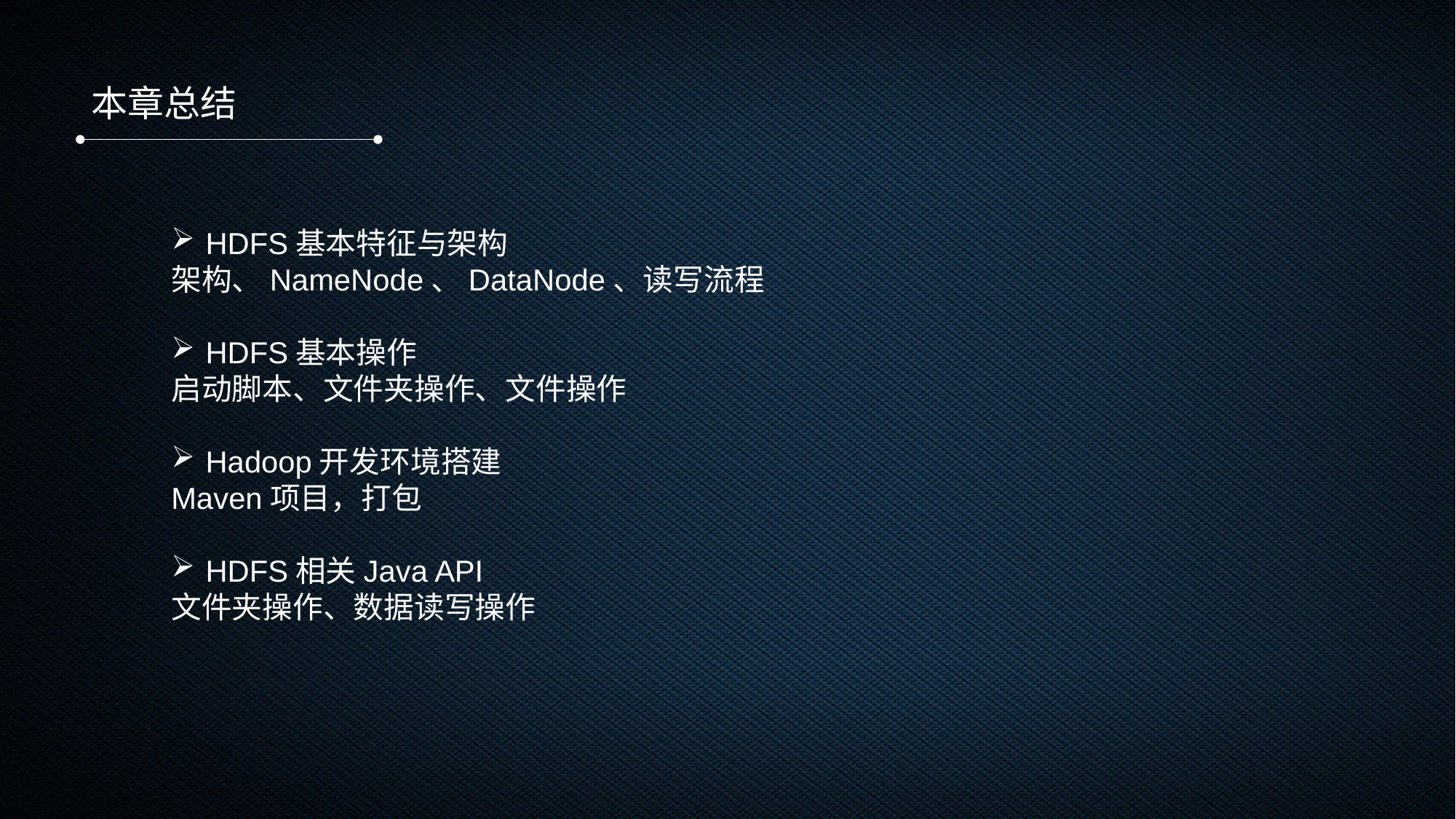

本章总结
HDFS基本特征与架构
架构、NameNode、DataNode、读写流程

HDFS基本操作
启动脚本、文件夹操作、文件操作

Hadoop开发环境搭建
Maven项目，打包

HDFS相关Java API
文件夹操作、数据读写操作